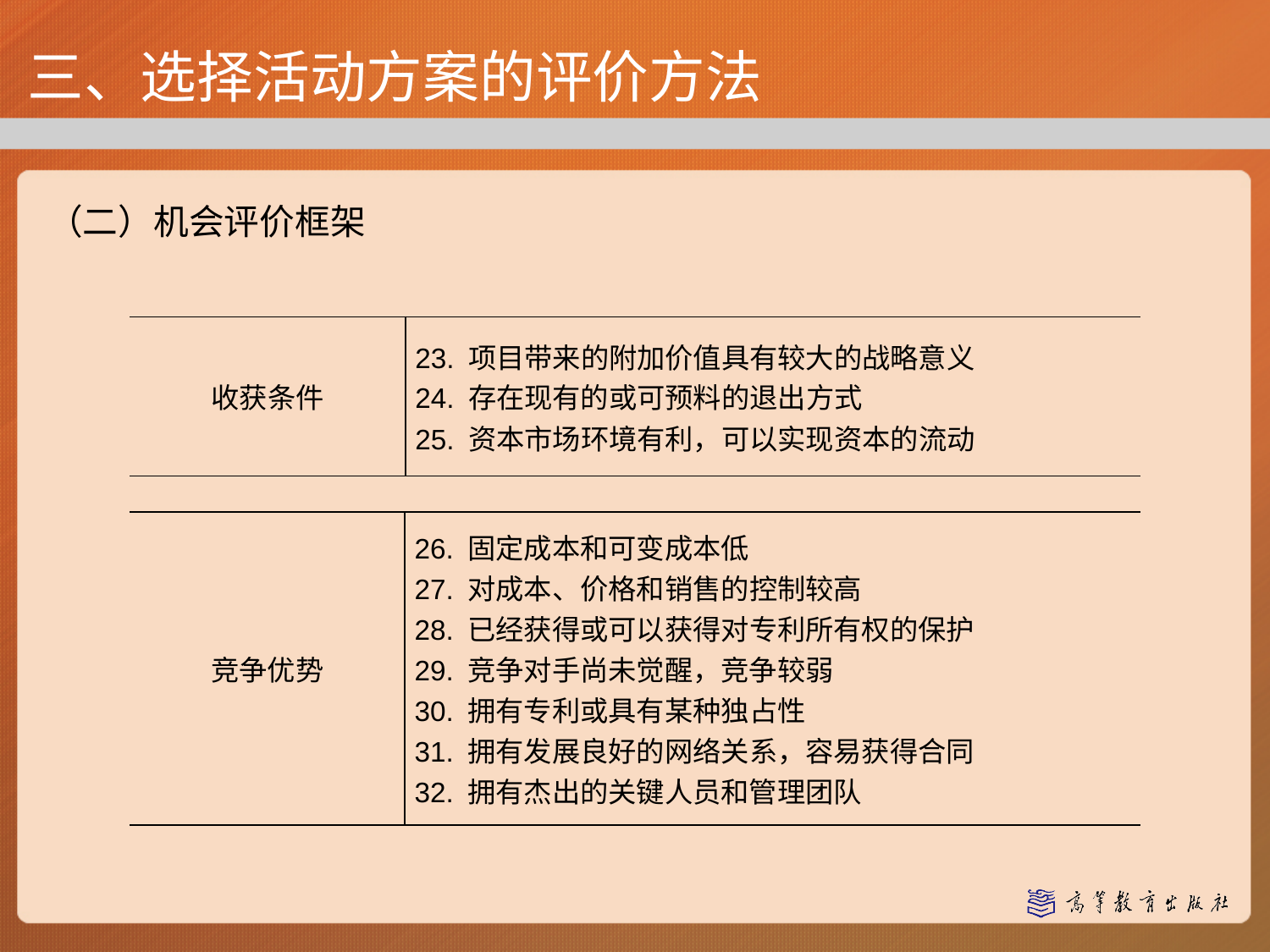

三、选择活动方案的评价方法
（二）机会评价框架
| 收获条件 | 23. 项目带来的附加价值具有较大的战略意义 24. 存在现有的或可预料的退出方式 25. 资本市场环境有利，可以实现资本的流动 |
| --- | --- |
| 竞争优势 | 26. 固定成本和可变成本低 27. 对成本、价格和销售的控制较高 28. 已经获得或可以获得对专利所有权的保护 29. 竞争对手尚未觉醒，竞争较弱 30. 拥有专利或具有某种独占性 31. 拥有发展良好的网络关系，容易获得合同 32. 拥有杰出的关键人员和管理团队 |
| --- | --- |